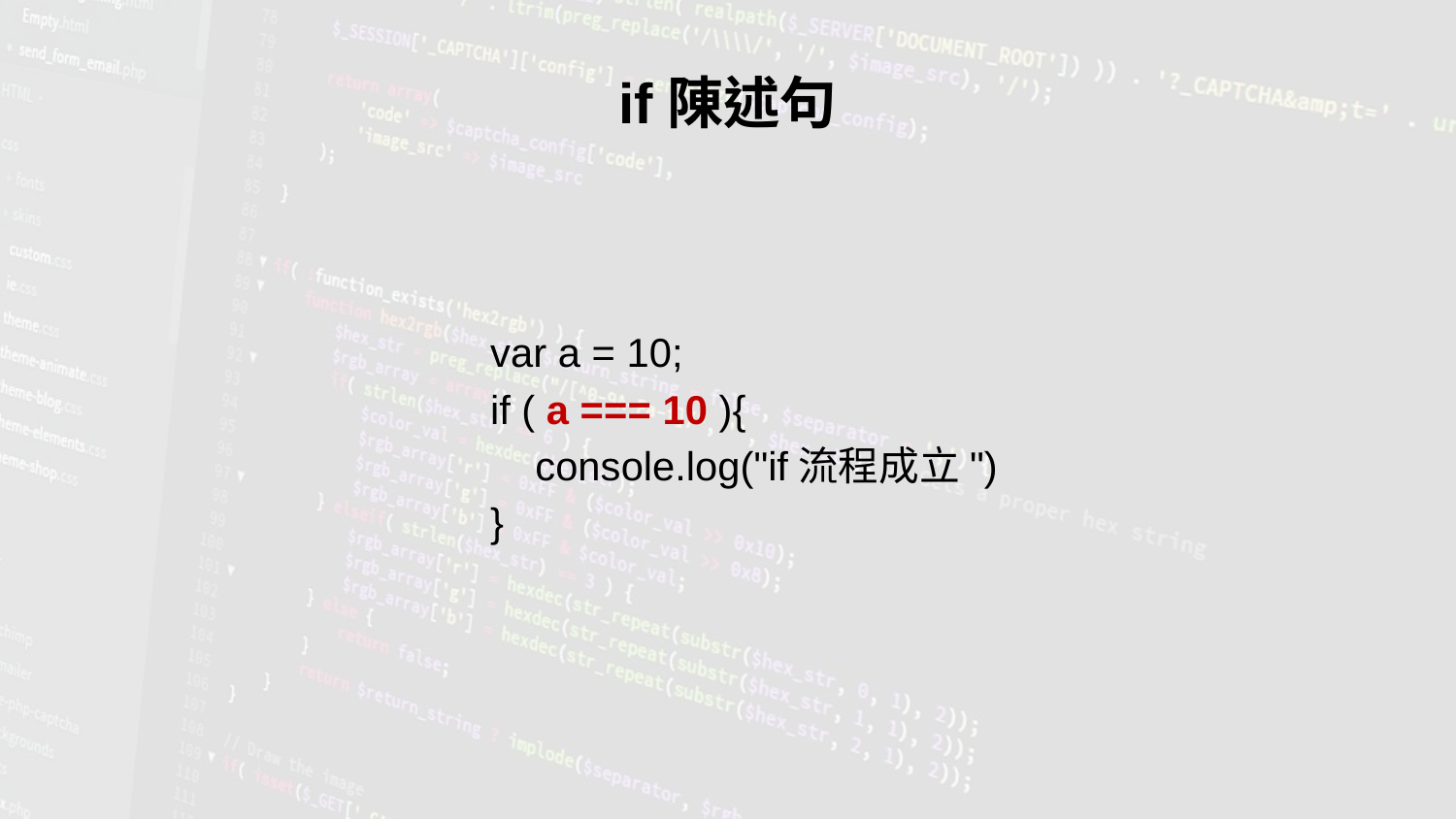

# if陳述句
var a = 10;
if ( a === 10 ){
    console.log("if流程成立")
}